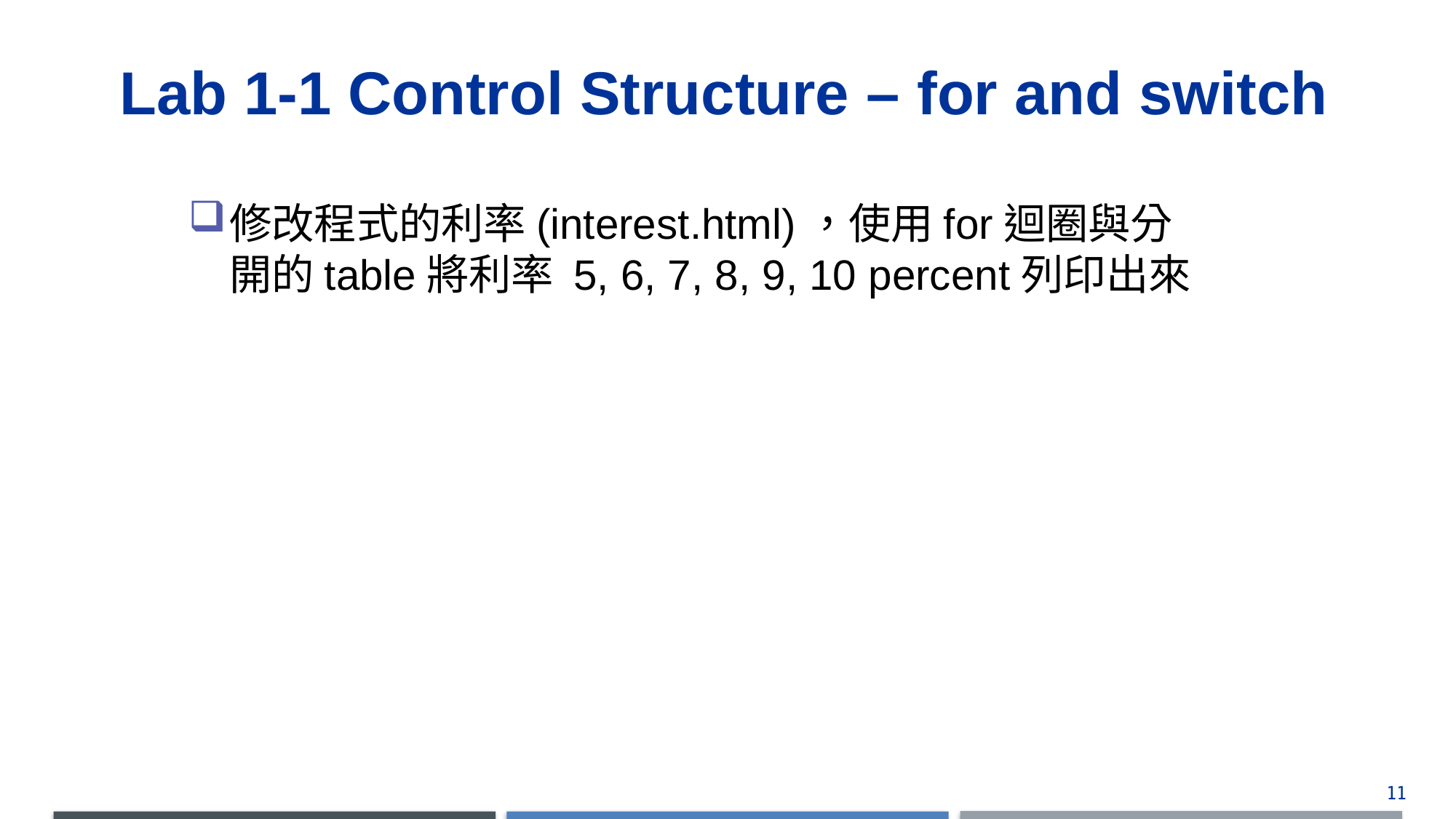

# Lab 1-1 Control Structure – for and switch
修改程式的利率(interest.html)，使用for迴圈與分開的table將利率 5, 6, 7, 8, 9, 10 percent列印出來